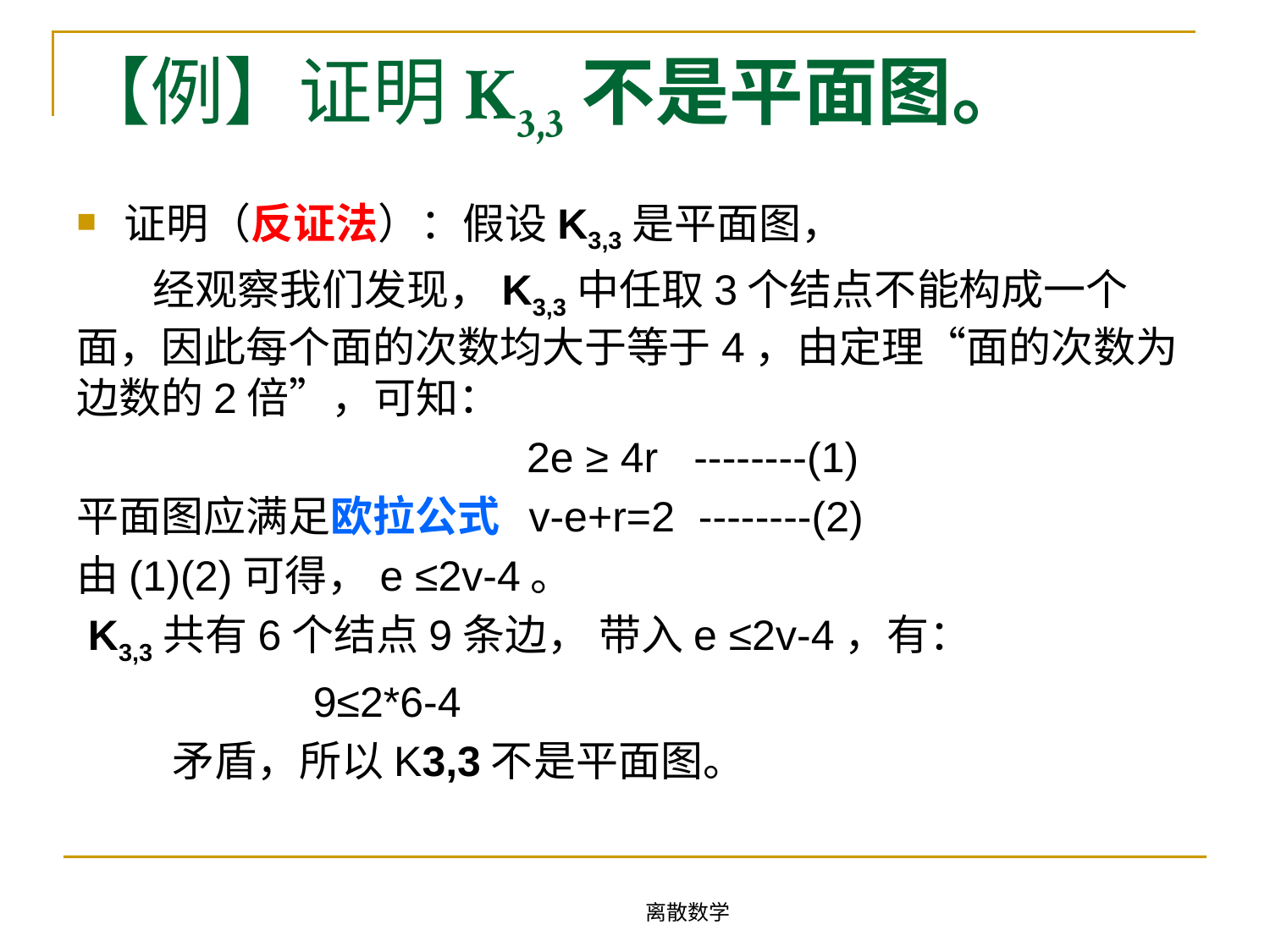

# 【例】证明K3,3不是平面图。
证明（反证法）：假设K3,3是平面图，
       经观察我们发现，K3,3中任取3个结点不能构成一个面，因此每个面的次数均大于等于4，由定理“面的次数为边数的2倍”，可知：
                                      2e ≥ 4r   --------(1)
平面图应满足欧拉公式  v-e+r=2  --------(2)
由(1)(2)可得，e ≤2v-4。
 K3,3共有6个结点9条边， 带入e ≤2v-4，有：
                    9≤2*6-4
         矛盾，所以K3,3不是平面图。

离散数学
28